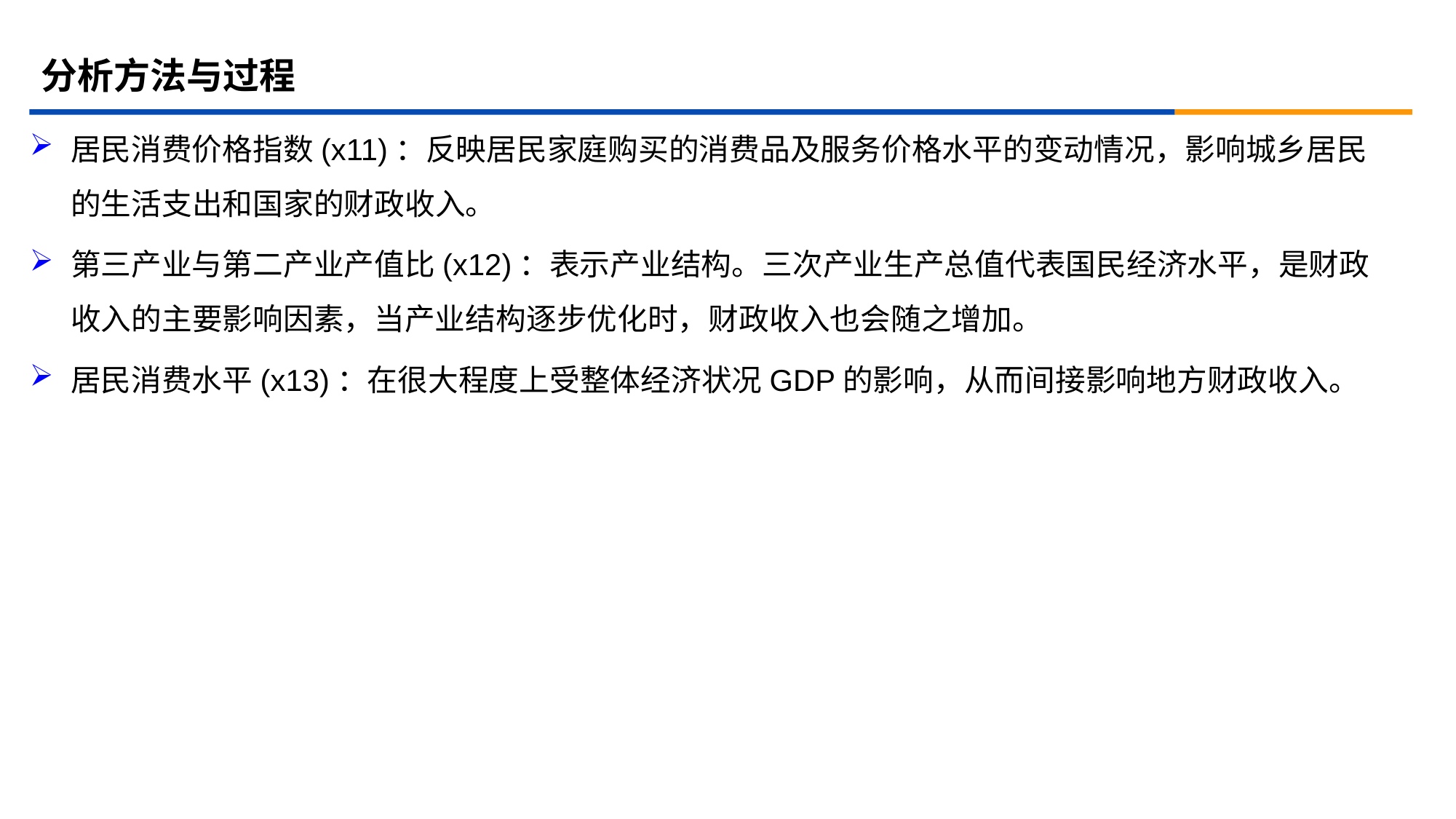

# 分析方法与过程
居民消费价格指数(x11)：反映居民家庭购买的消费品及服务价格水平的变动情况，影响城乡居民的生活支出和国家的财政收入。
第三产业与第二产业产值比(x12)：表示产业结构。三次产业生产总值代表国民经济水平，是财政收入的主要影响因素，当产业结构逐步优化时，财政收入也会随之增加。
居民消费水平(x13)：在很大程度上受整体经济状况GDP的影响，从而间接影响地方财政收入。